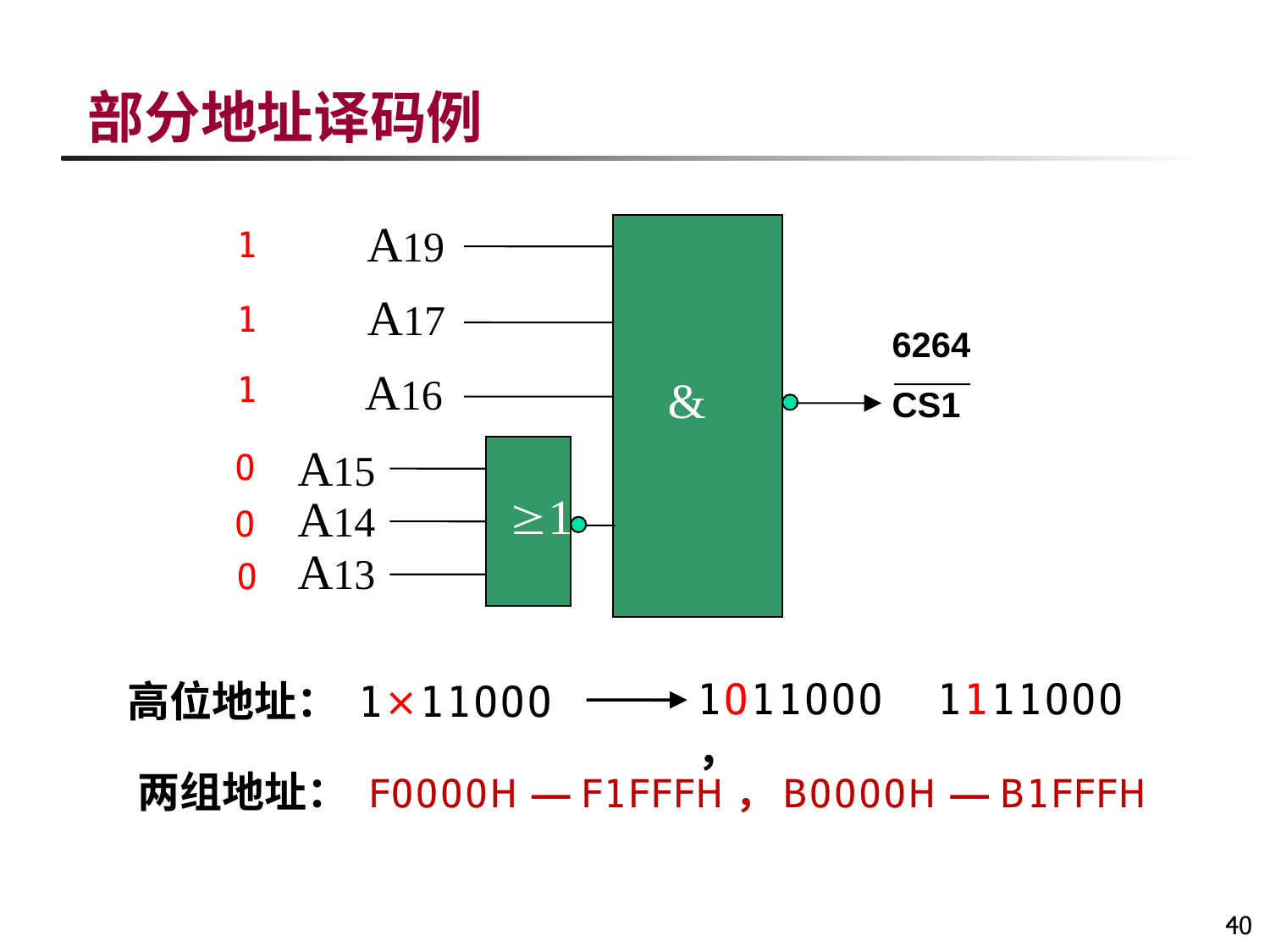

# 部分地址译码例
A19

1

A17
1
6264
CS1

A16
1
&

A15

0

≥1
A14
0

A13
0

1111000
高位地址： 1×11000
1011000，

两组地址： F0000H — F1FFFH，B0000H — B1FFFH
40